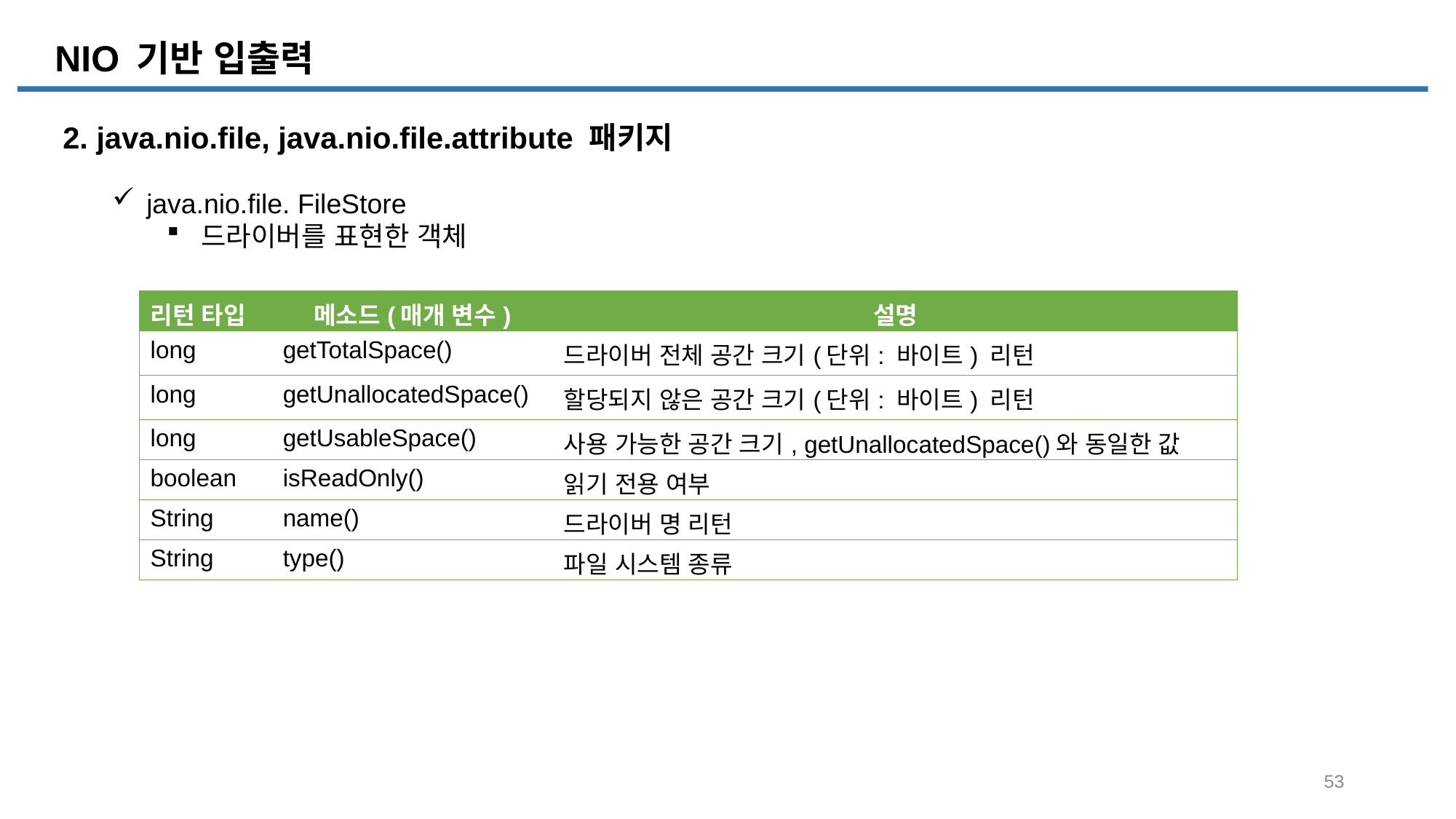

NIO

File 기반 입출력
2. java.nio.file, java.nio.file.attribute 패키지
java.nio.file. FileStore
드라이버를 표현한 객체

| 리턴 타입 | 메소드(매개 변수) | 설명 |
| --- | --- | --- |
| long | getTotalSpace() | 드라이버 전체 공간 크기(단위: 바이트) 리턴 |
| long | getUnallocatedSpace() | 할당되지 않은 공간 크기(단위: 바이트) 리턴 |
| long | getUsableSpace() | 사용 가능한 공간 크기, getUnallocatedSpace()와 동일한 값 |
| boolean | isReadOnly() | 읽기 전용 여부 |
| String | name() | 드라이버 명 리턴 |
| String | type() | 파일 시스템 종류 |
53